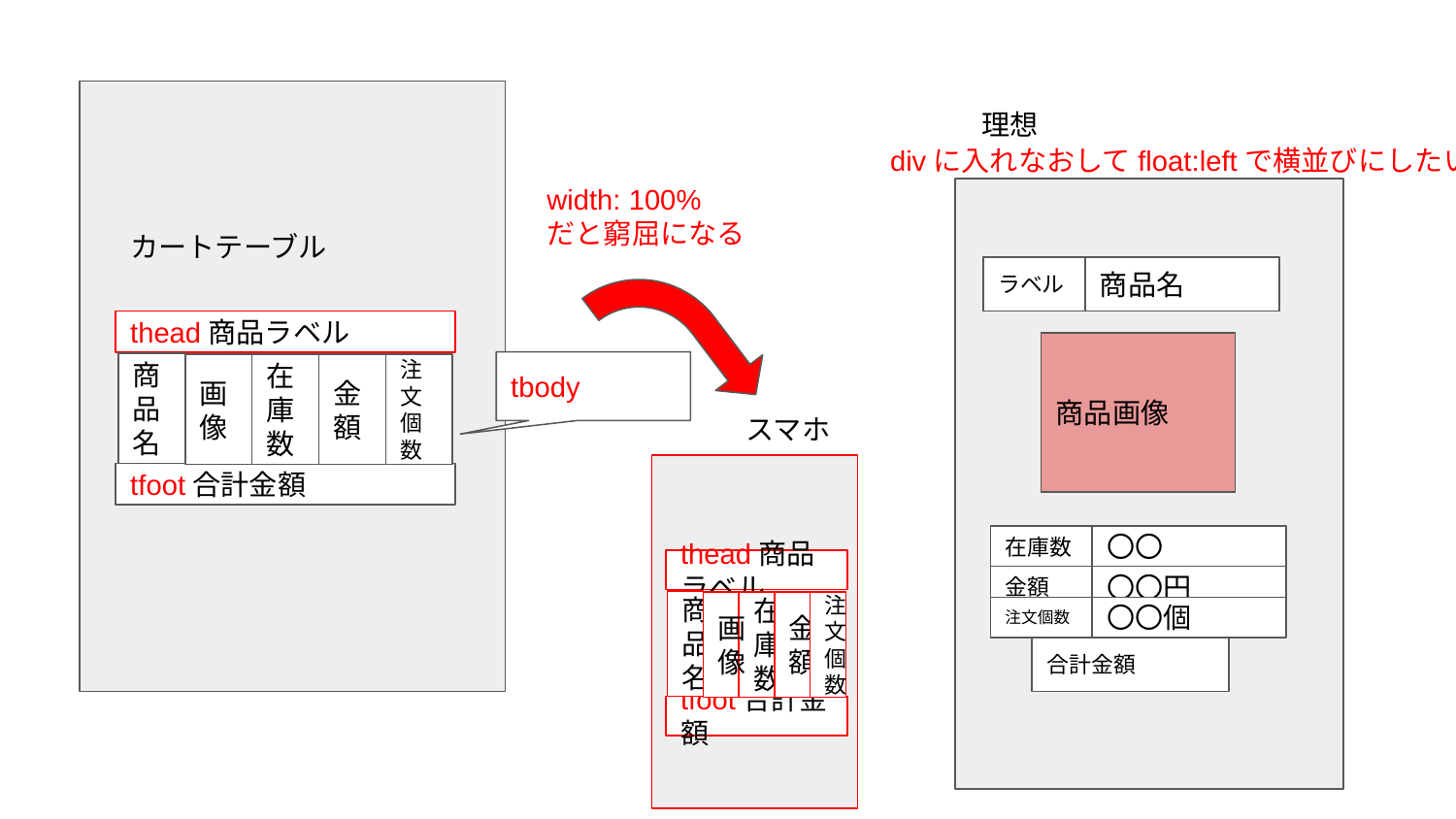

理想
divに入れなおしてfloat:leftで横並びにしたい
width: 100%
だと窮屈になる

カートテーブル

ラベル
商品名

thead商品ラベル
商品名
画像
在庫数
金額
注文個数
tfoot合計金額
商品画像
tbody
商品名
画像
スマホ

thead商品ラベル
商品名
画像
在庫数
金額
注文個数
tfoot合計金額
在庫数
〇〇
金額
〇〇円
注文個数
〇〇個
合計金額